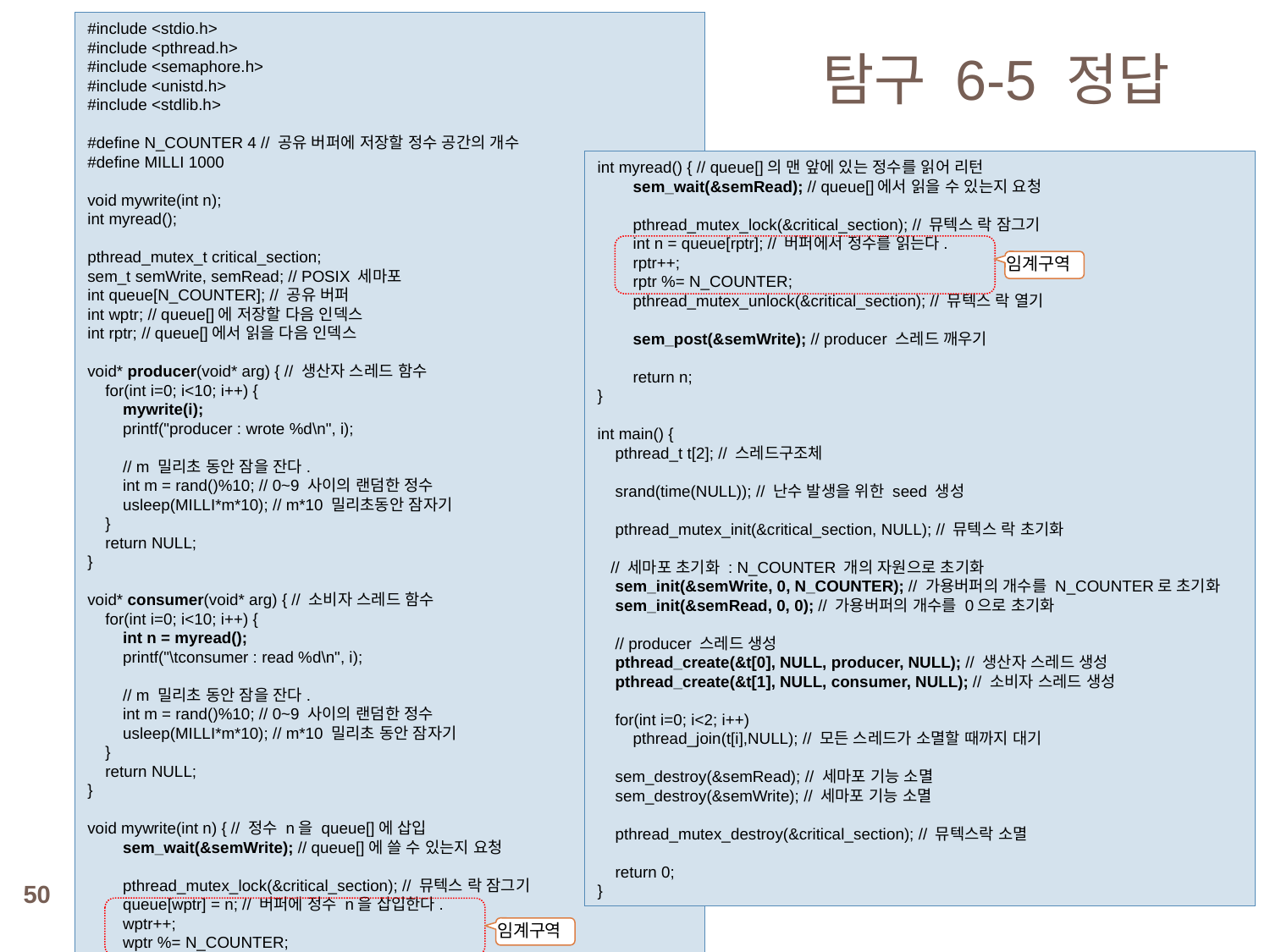

#include <stdio.h>
#include <pthread.h>
#include <semaphore.h>
#include <unistd.h>
#include <stdlib.h>

#define N_COUNTER 4 // 공유 버퍼에 저장할 정수 공간의 개수
#define MILLI 1000

void mywrite(int n);
int myread();

pthread_mutex_t critical_section;
sem_t semWrite, semRead; // POSIX 세마포
int queue[N_COUNTER]; // 공유 버퍼
int wptr; // queue[]에 저장할 다음 인덱스
int rptr; // queue[]에서 읽을 다음 인덱스

void* producer(void* arg) { // 생산자 스레드 함수
    for(int i=0; i<10; i++) {
        mywrite(i);
        printf("producer : wrote %d\n", i);

        // m 밀리초 동안 잠을 잔다.
        int m = rand()%10; // 0~9 사이의 랜덤한 정수
        usleep(MILLI*m*10); // m*10 밀리초동안 잠자기
    }
    return NULL;
}

void* consumer(void* arg) { // 소비자 스레드 함수
    for(int i=0; i<10; i++) {
        int n = myread();
        printf("\tconsumer : read %d\n", i);

        // m 밀리초 동안 잠을 잔다.
        int m = rand()%10; // 0~9 사이의 랜덤한 정수
        usleep(MILLI*m*10); // m*10 밀리초 동안 잠자기
    }
    return NULL;
}

void mywrite(int n) { // 정수 n을 queue[]에 삽입
        sem_wait(&semWrite); // queue[]에 쓸 수 있는지 요청

        pthread_mutex_lock(&critical_section); // 뮤텍스 락 잠그기
        queue[wptr] = n; // 버퍼에 정수 n을 삽입한다.
        wptr++;
        wptr %= N_COUNTER;
        pthread_mutex_unlock(&critical_section); // 뮤텍스 락 열기

        sem_post(&semRead); // consumer 스레드 깨우기
}
탐구 6-5 정답
int myread() { // queue[]의 맨 앞에 있는 정수를 읽어 리턴
        sem_wait(&semRead); // queue[]에서 읽을 수 있는지 요청

        pthread_mutex_lock(&critical_section); // 뮤텍스 락 잠그기
        int n = queue[rptr]; // 버퍼에서 정수를 읽는다.
        rptr++;
        rptr %= N_COUNTER;
        pthread_mutex_unlock(&critical_section); // 뮤텍스 락 열기

        sem_post(&semWrite); // producer 스레드 깨우기

        return n;
}

int main() {
    pthread_t t[2]; // 스레드구조체

    srand(time(NULL)); // 난수 발생을 위한 seed 생성

    pthread_mutex_init(&critical_section, NULL); // 뮤텍스 락 초기화

   // 세마포 초기화 : N_COUNTER 개의 자원으로 초기화
    sem_init(&semWrite, 0, N_COUNTER); // 가용버퍼의 개수를 N_COUNTER로 초기화
    sem_init(&semRead, 0, 0); // 가용버퍼의 개수를 0으로 초기화

    // producer 스레드 생성
    pthread_create(&t[0], NULL, producer, NULL); // 생산자 스레드 생성
    pthread_create(&t[1], NULL, consumer, NULL); // 소비자 스레드 생성

    for(int i=0; i<2; i++)
        pthread_join(t[i],NULL); // 모든 스레드가 소멸할 때까지 대기

    sem_destroy(&semRead); // 세마포 기능 소멸
    sem_destroy(&semWrite); // 세마포 기능 소멸

    pthread_mutex_destroy(&critical_section); // 뮤텍스락 소멸

    return 0;
}

임계구역
50

임계구역